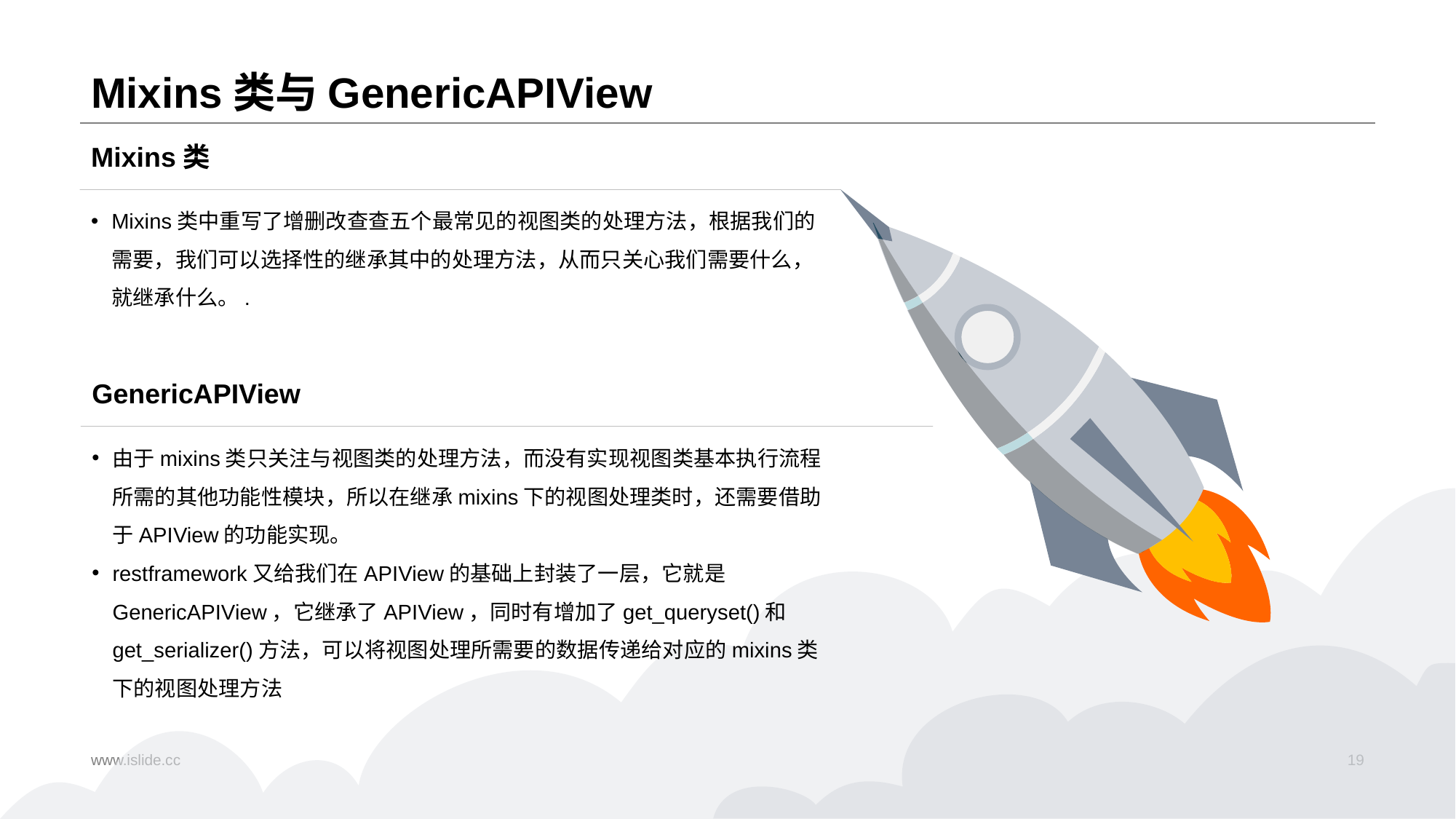

# Mixins类与GenericAPIView
Mixins类
Mixins类中重写了增删改查查五个最常见的视图类的处理方法，根据我们的需要，我们可以选择性的继承其中的处理方法，从而只关心我们需要什么，就继承什么。.

GenericAPIView
由于mixins类只关注与视图类的处理方法，而没有实现视图类基本执行流程所需的其他功能性模块，所以在继承mixins下的视图处理类时，还需要借助于APIView的功能实现。
restframework又给我们在APIView的基础上封装了一层，它就是GenericAPIView，它继承了APIView，同时有增加了get_queryset()和get_serializer()方法，可以将视图处理所需要的数据传递给对应的mixins类下的视图处理方法

www.islide.cc
19